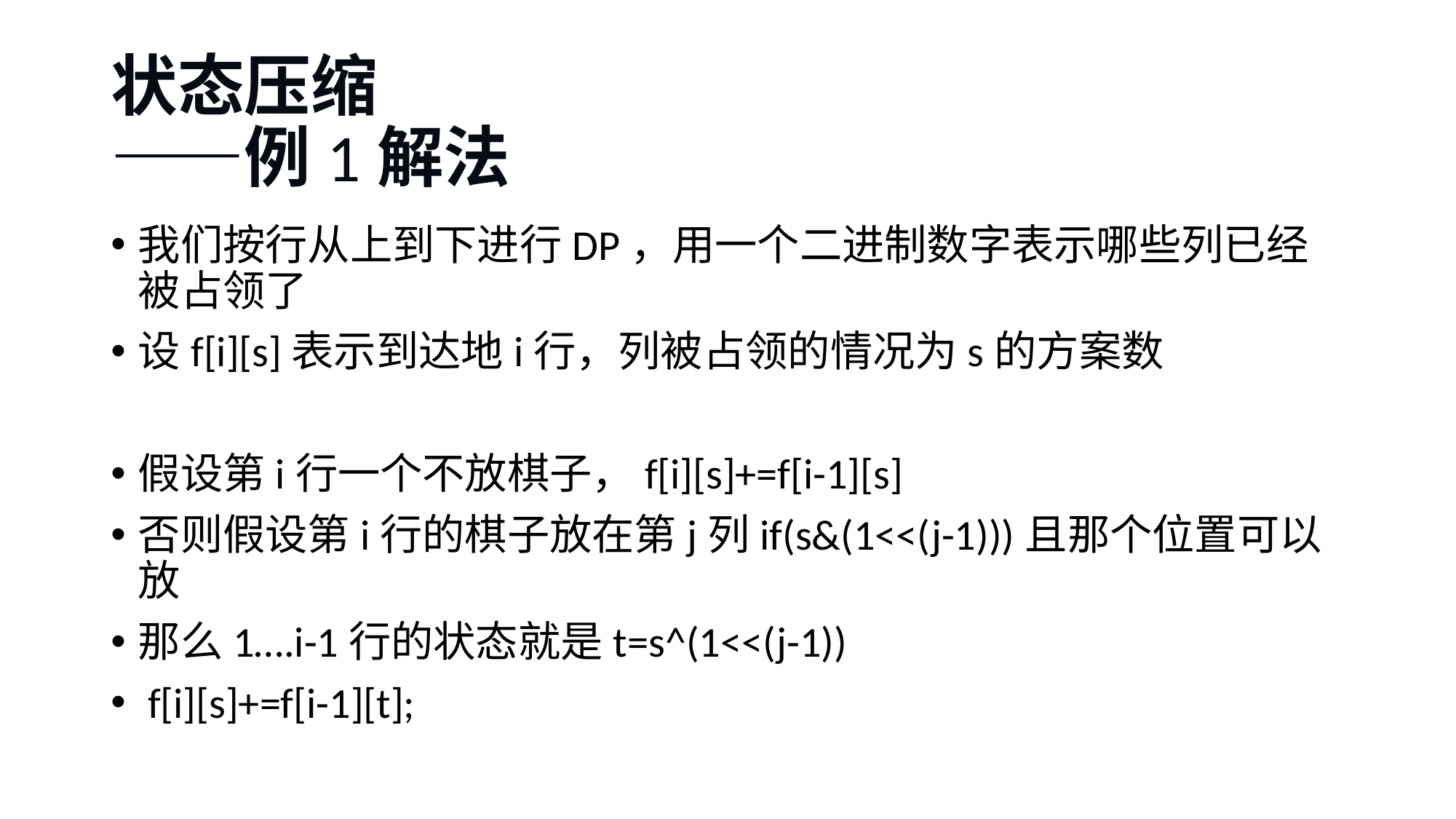

# 状态压缩 ——例1解法
我们按行从上到下进行DP，用一个二进制数字表示哪些列已经被占领了
设f[i][s]表示到达地i行，列被占领的情况为s的方案数

假设第i行一个不放棋子，f[i][s]+=f[i-1][s]
否则假设第i行的棋子放在第j列if(s&(1<<(j-1)))且那个位置可以放
那么1….i-1行的状态就是t=s^(1<<(j-1))
 f[i][s]+=f[i-1][t];